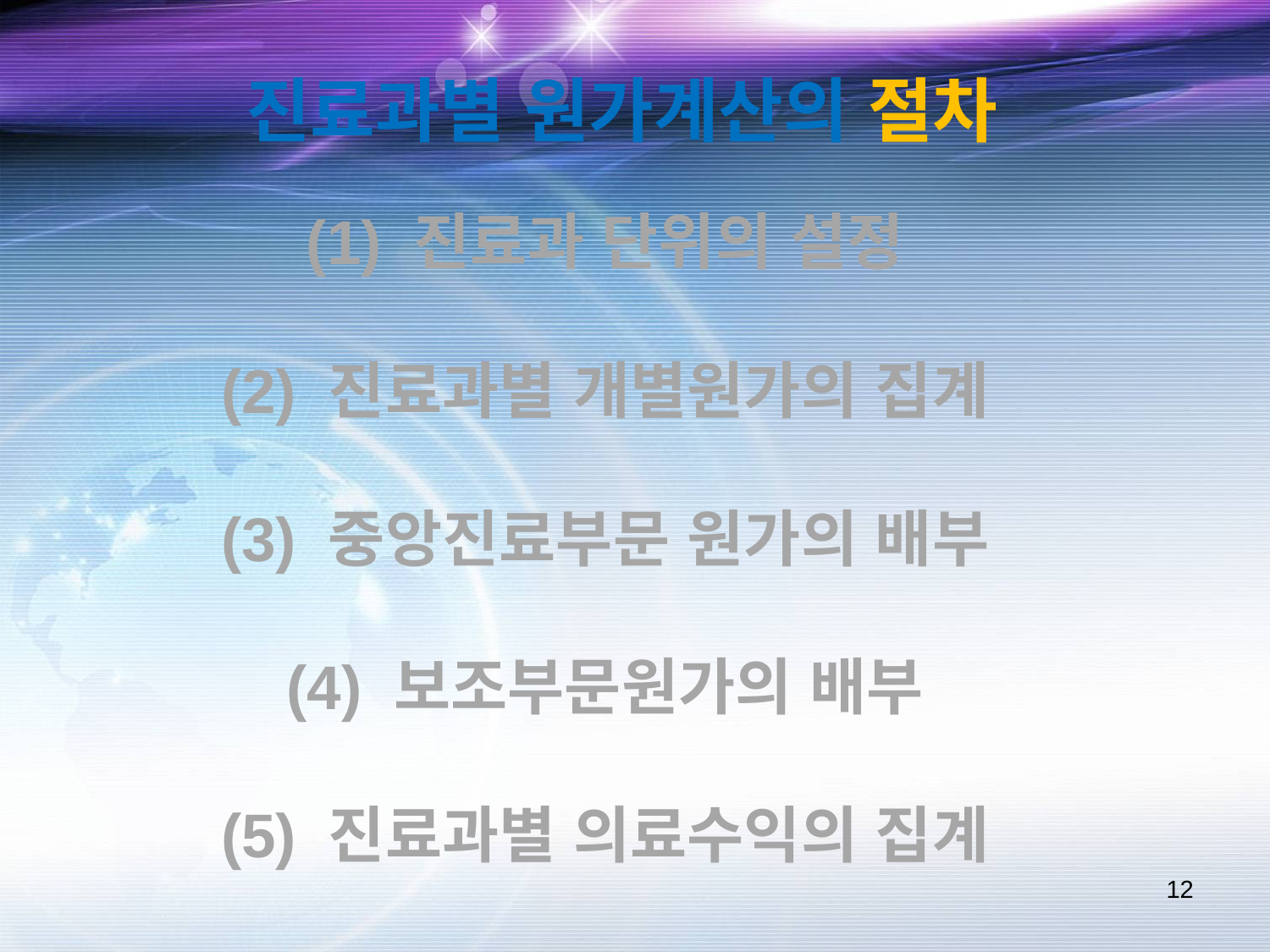

진료과별 원가계산의 절차
(1) 진료과 단위의 설정

(2) 진료과별 개별원가의 집계

(3) 중앙진료부문 원가의 배부

(4) 보조부문원가의 배부

(5) 진료과별 의료수익의 집계
12